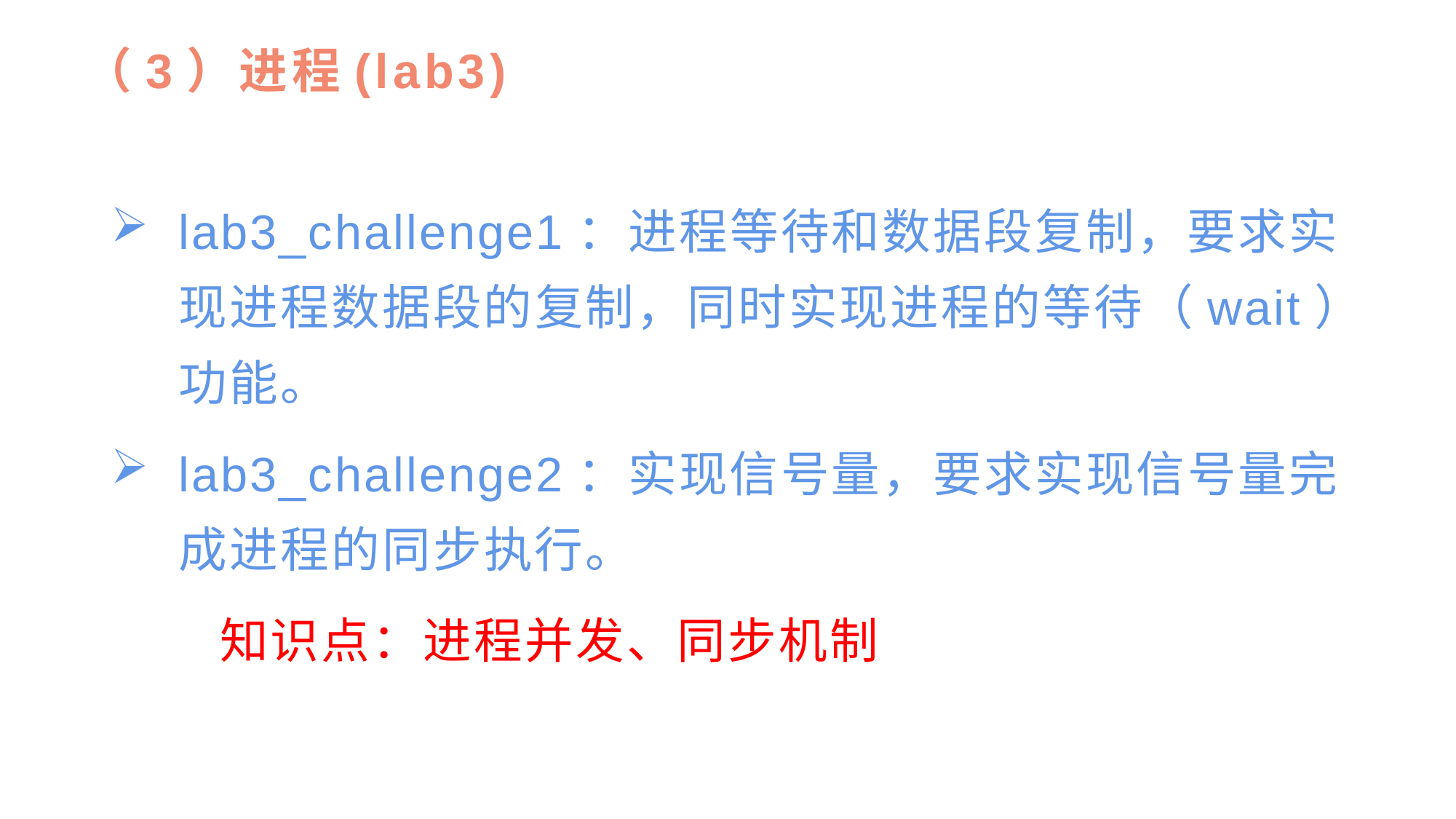

# （3）进程(lab3)
lab3_challenge1：进程等待和数据段复制，要求实现进程数据段的复制，同时实现进程的等待（wait）功能。
lab3_challenge2：实现信号量，要求实现信号量完成进程的同步执行。
	知识点：进程并发、同步机制